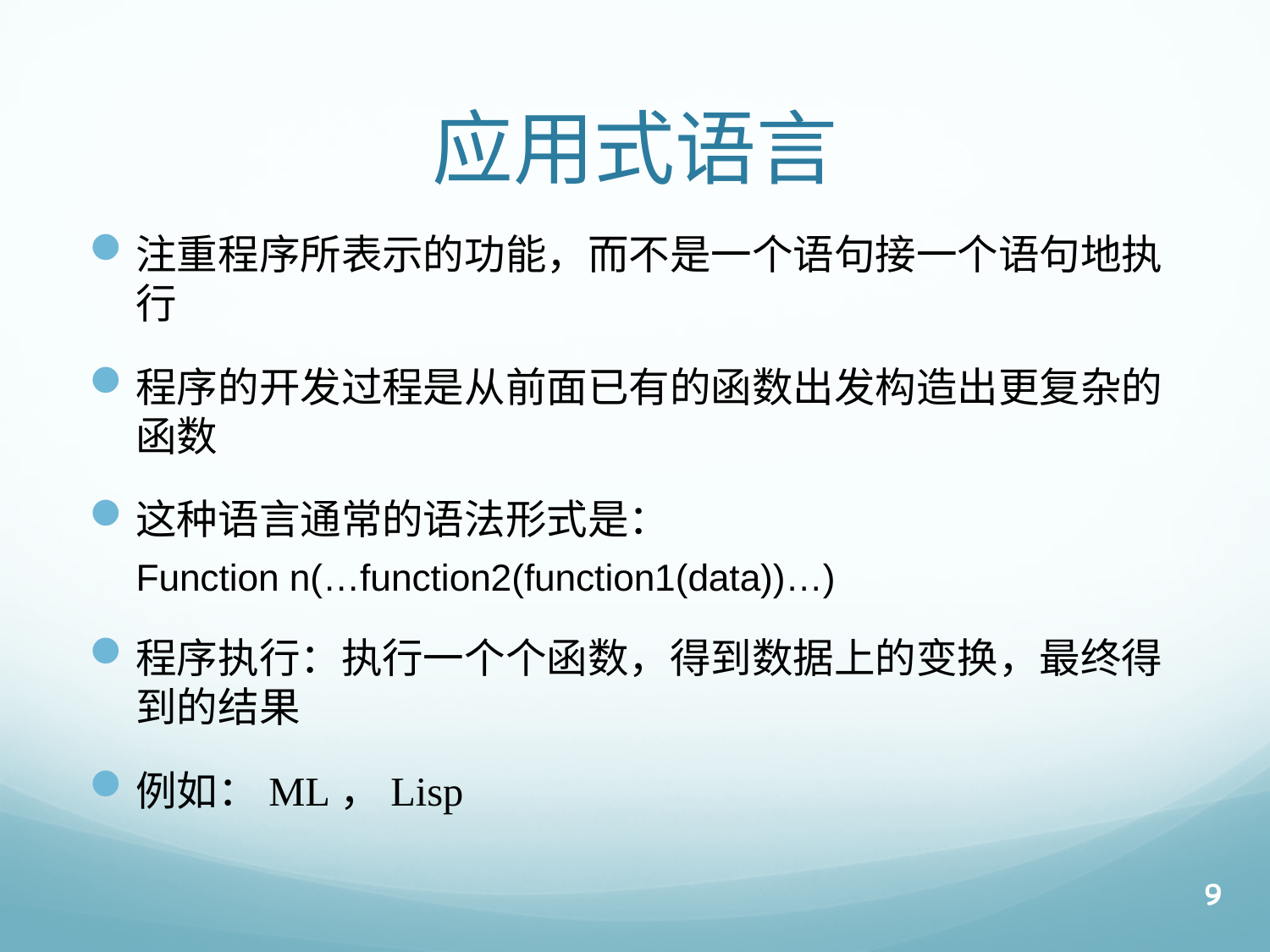

# 应用式语言
注重程序所表示的功能，而不是一个语句接一个语句地执行
程序的开发过程是从前面已有的函数出发构造出更复杂的函数
这种语言通常的语法形式是：
Function n(…function2(function1(data))…)
程序执行：执行一个个函数，得到数据上的变换，最终得到的结果
例如：ML，Lisp
9